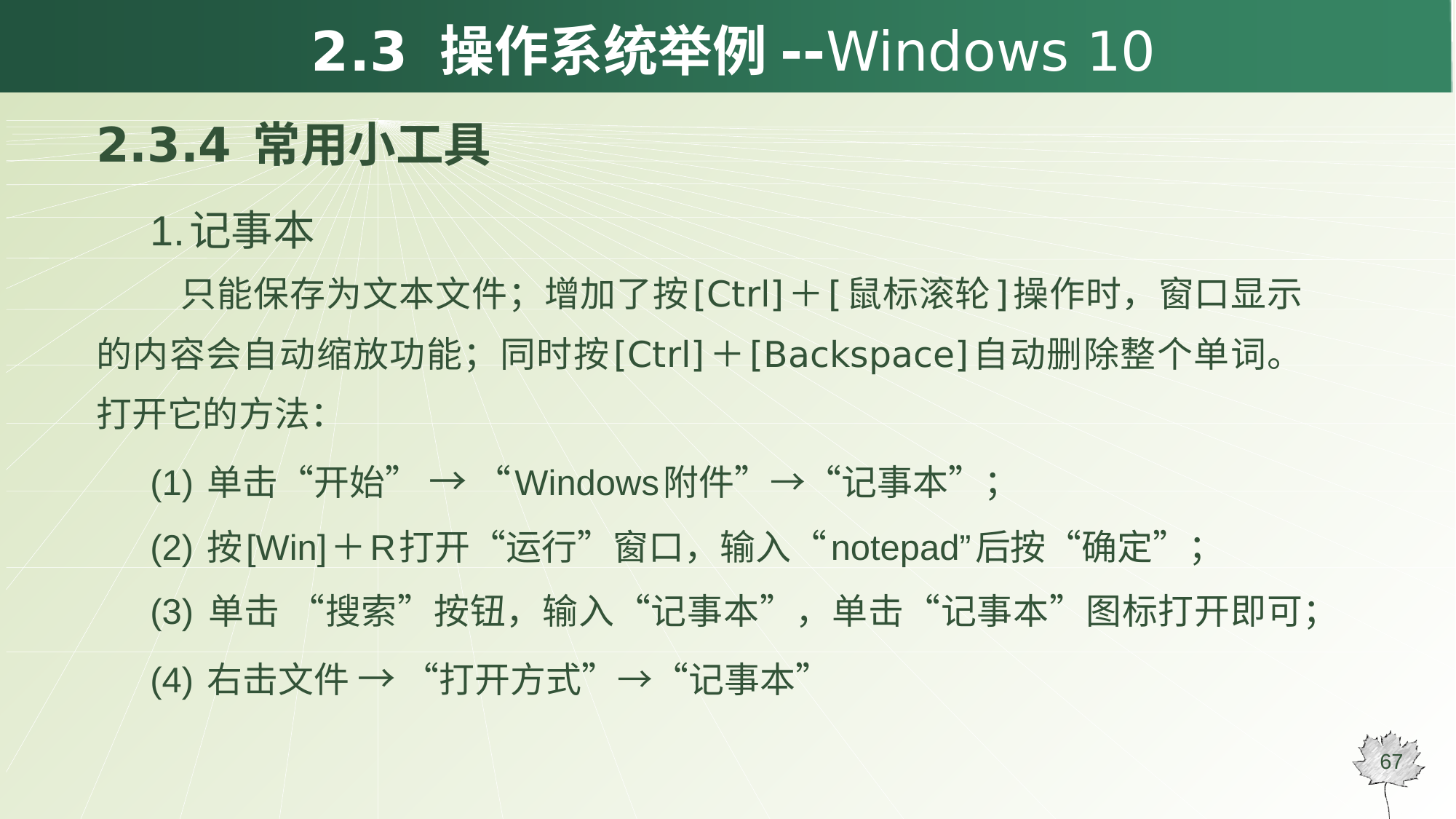

# 2.3 操作系统举例--Windows 10
2.3.4 常用小工具
1.记事本
只能保存为文本文件；增加了按[Ctrl]＋[鼠标滚轮]操作时，窗口显示的内容会自动缩放功能；同时按[Ctrl]＋[Backspace]自动删除整个单词。打开它的方法：
(1) 单击“开始” → “Windows附件”→“记事本”；
(2) 按[Win]＋R打开“运行”窗口，输入“notepad”后按“确定”；
(3) 单击 “搜索”按钮，输入“记事本”，单击“记事本”图标打开即可；
(4) 右击文件 → “打开方式”→“记事本”
67